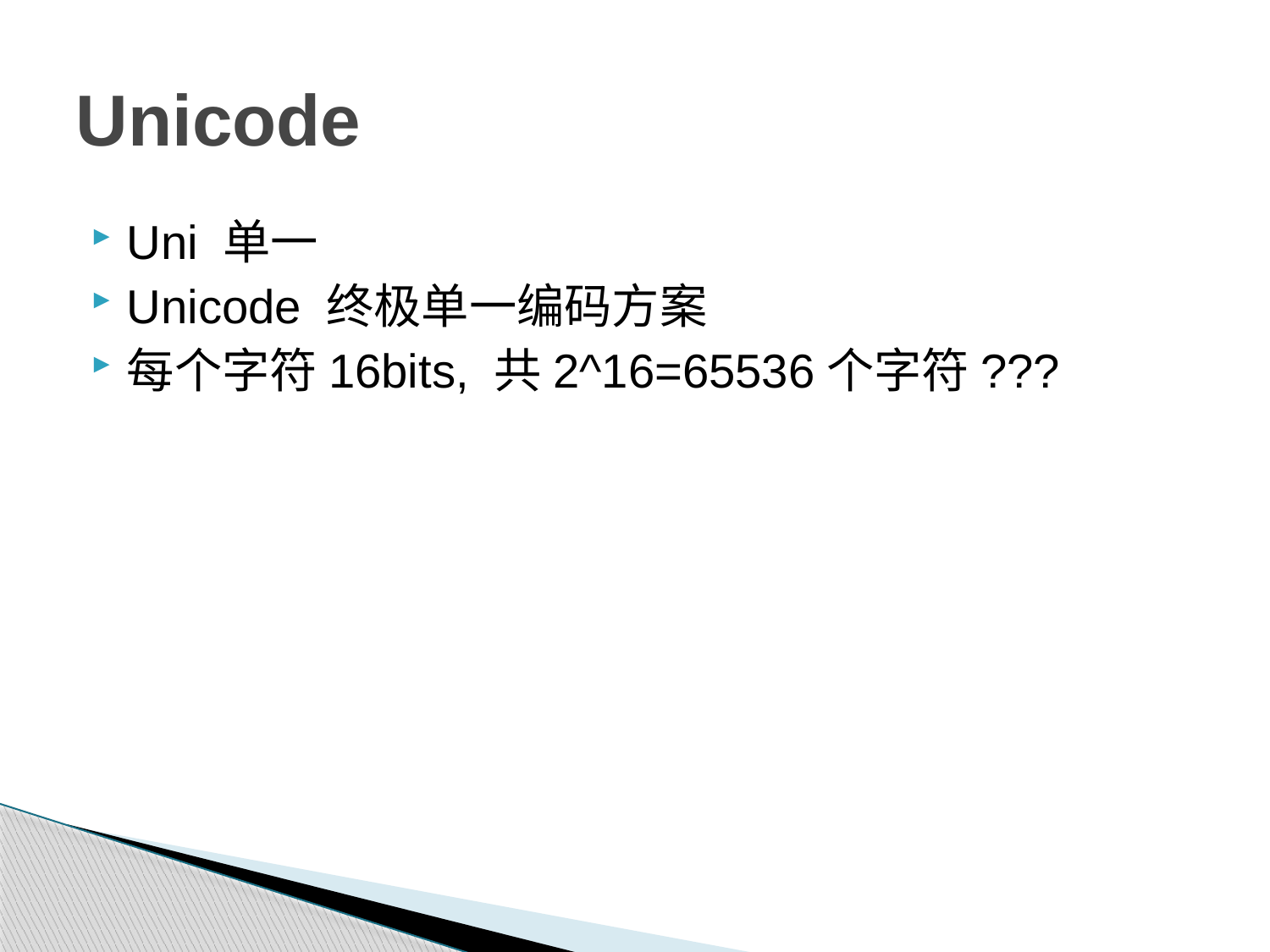

# Unicode
Uni 单一
Unicode 终极单一编码方案
每个字符16bits, 共2^16=65536个字符???